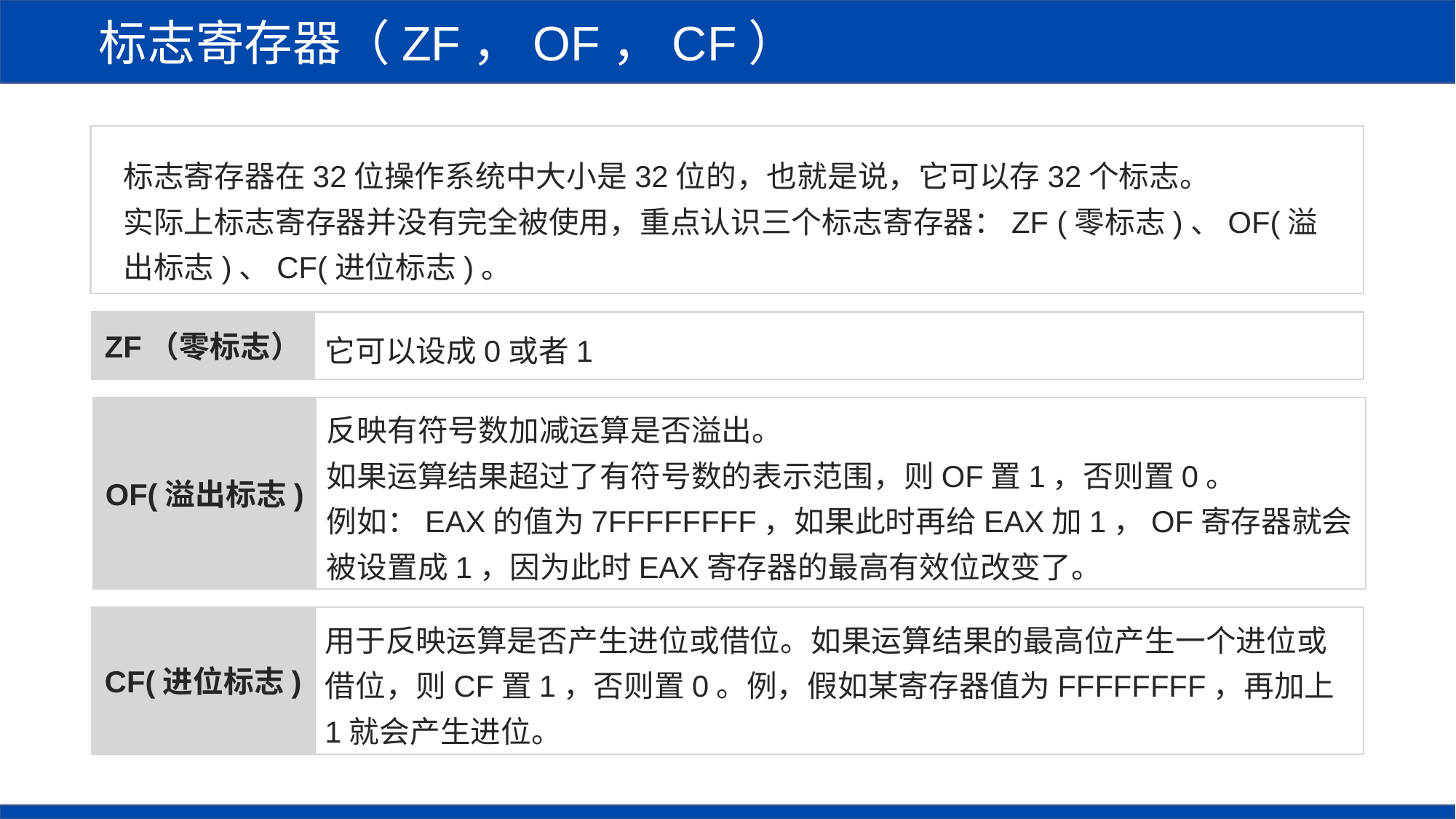

标志寄存器（ZF，OF，CF）

标志寄存器在32位操作系统中大小是32位的，也就是说，它可以存32个标志。
实际上标志寄存器并没有完全被使用，重点认识三个标志寄存器：ZF (零标志)、OF(溢出标志)、CF(进位标志)。
ZF（零标志）
它可以设成0或者1
反映有符号数加减运算是否溢出。
如果运算结果超过了有符号数的表示范围，则OF置1，否则置0。
例如：EAX的值为7FFFFFFFF，如果此时再给EAX加1，OF寄存器就会被设置成1，因为此时EAX寄存器的最高有效位改变了。
OF(溢出标志)
CF(进位标志)
用于反映运算是否产生进位或借位。如果运算结果的最高位产生一个进位或借位，则CF置1，否则置0。例，假如某寄存器值为FFFFFFFF，再加上1就会产生进位。